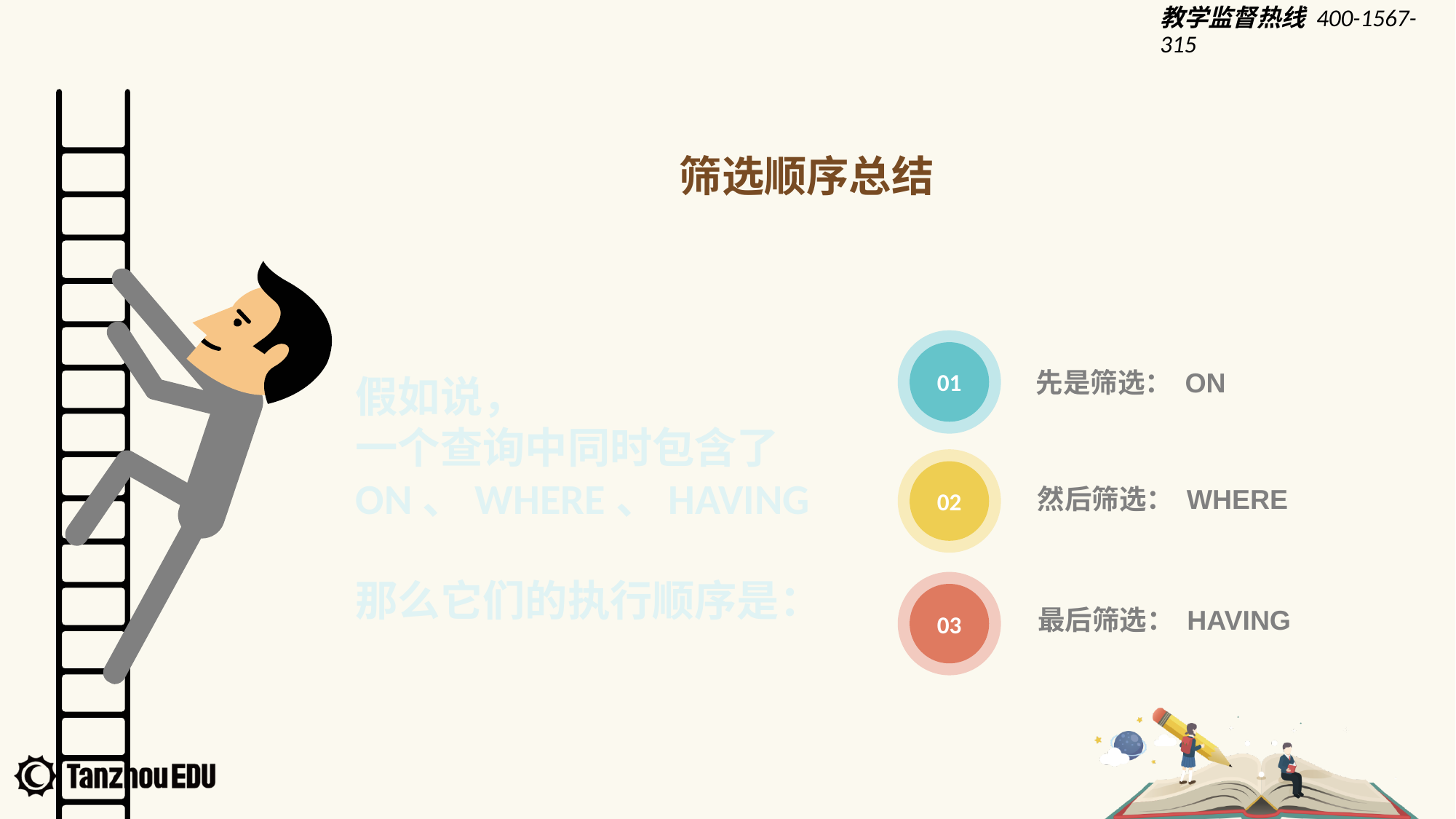

筛选顺序总结

01
先是筛选： ON
假如说，
一个查询中同时包含了
ON、WHERE、HAVING

那么它们的执行顺序是：

02
然后筛选： WHERE

03
最后筛选： HAVING